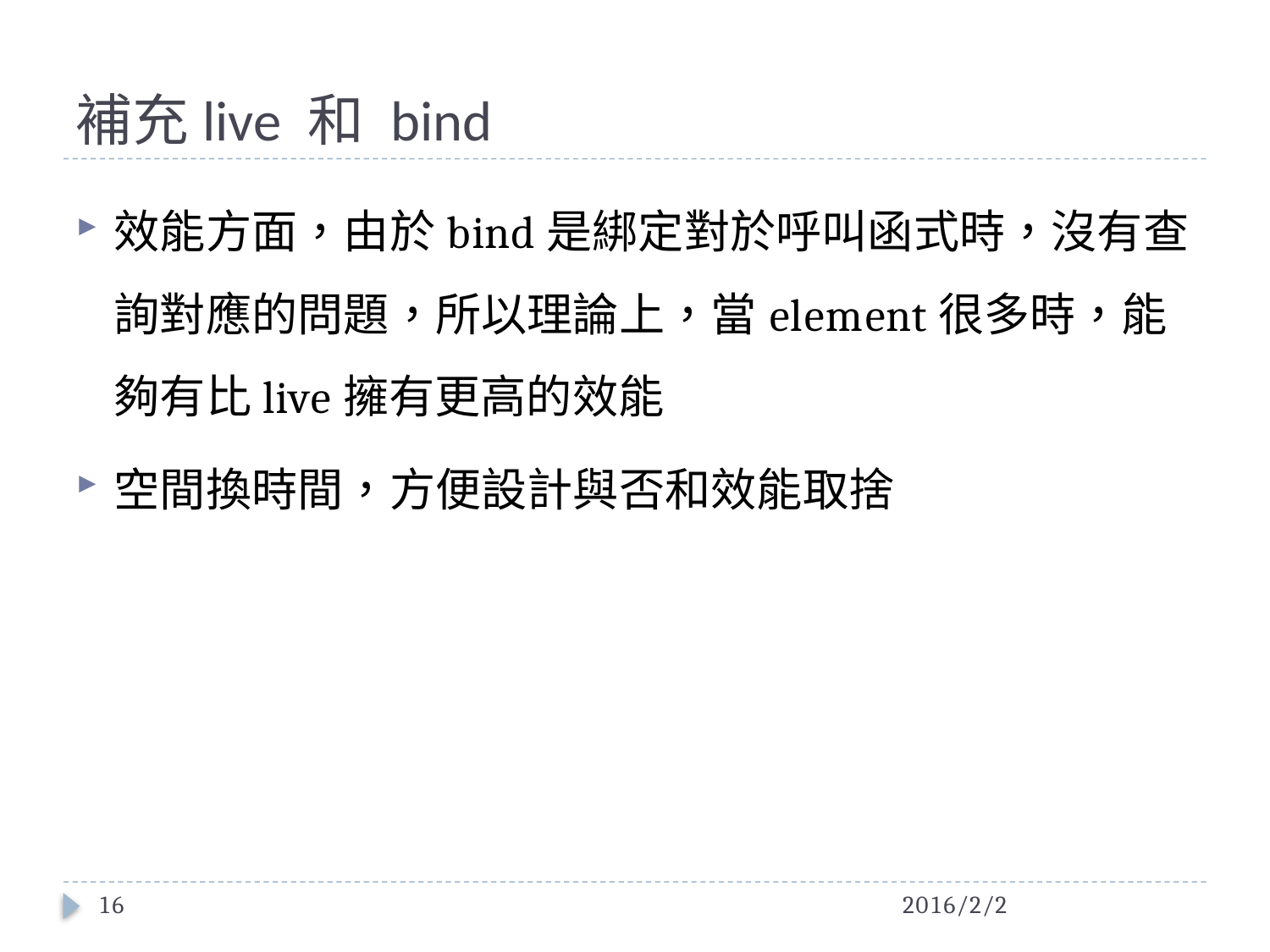

# 補充live 和 bind
效能方面，由於bind是綁定對於呼叫函式時，沒有查詢對應的問題，所以理論上，當element很多時，能夠有比live擁有更高的效能
空間換時間，方便設計與否和效能取捨
16
2016/2/2